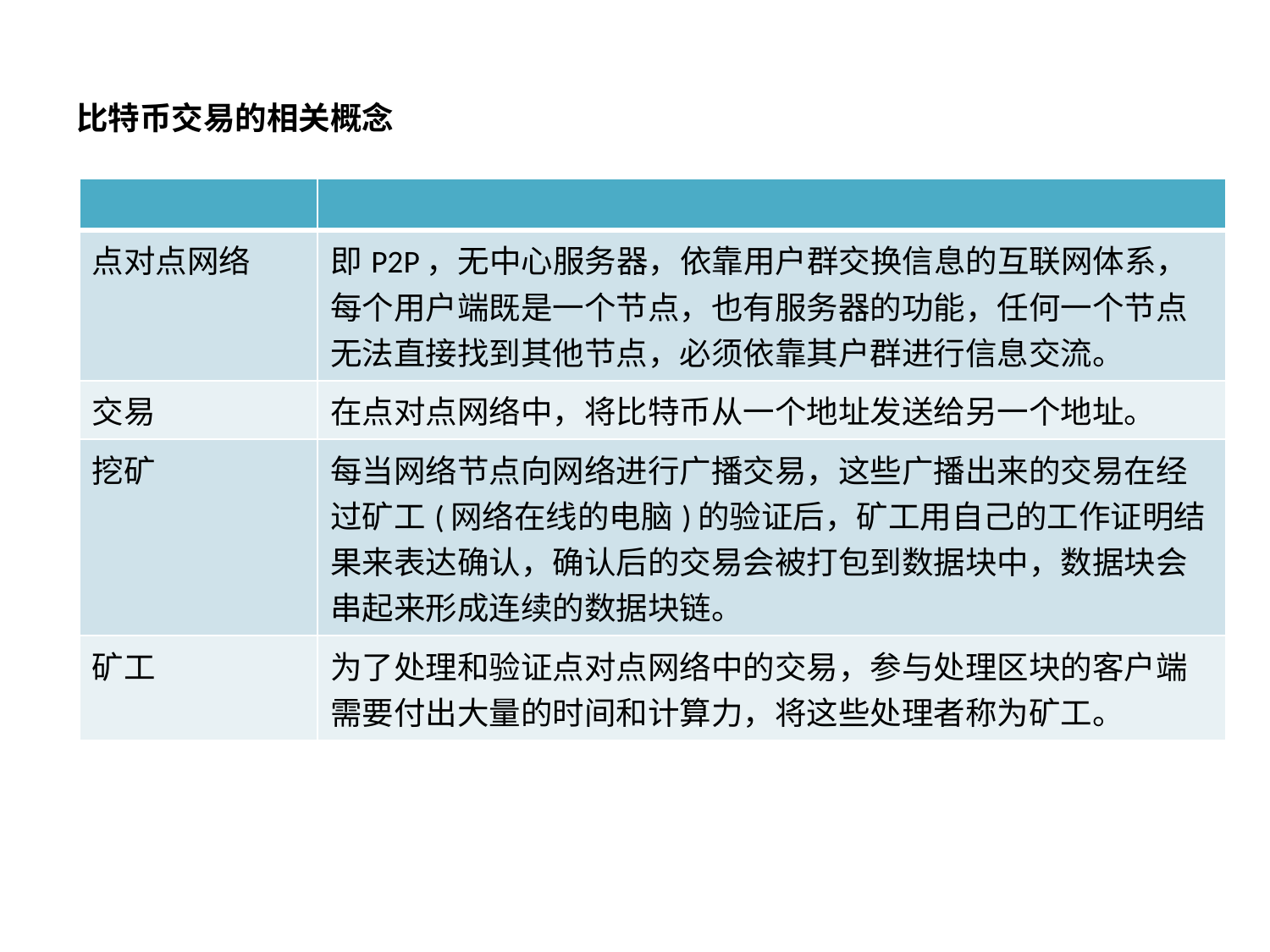

# 比特币交易的相关概念
|  |  |
| --- | --- |
| 点对点网络 | 即P2P，无中心服务器，依靠用户群交换信息的互联网体系，每个用户端既是一个节点，也有服务器的功能，任何一个节点无法直接找到其他节点，必须依靠其户群进行信息交流。 |
| 交易 | 在点对点网络中，将比特币从一个地址发送给另一个地址。 |
| 挖矿 | 每当网络节点向网络进行广播交易，这些广播出来的交易在经过矿工(网络在线的电脑)的验证后，矿工用自己的工作证明结果来表达确认，确认后的交易会被打包到数据块中，数据块会串起来形成连续的数据块链。 |
| 矿工 | 为了处理和验证点对点网络中的交易，参与处理区块的客户端需要付出大量的时间和计算力，将这些处理者称为矿工。 |